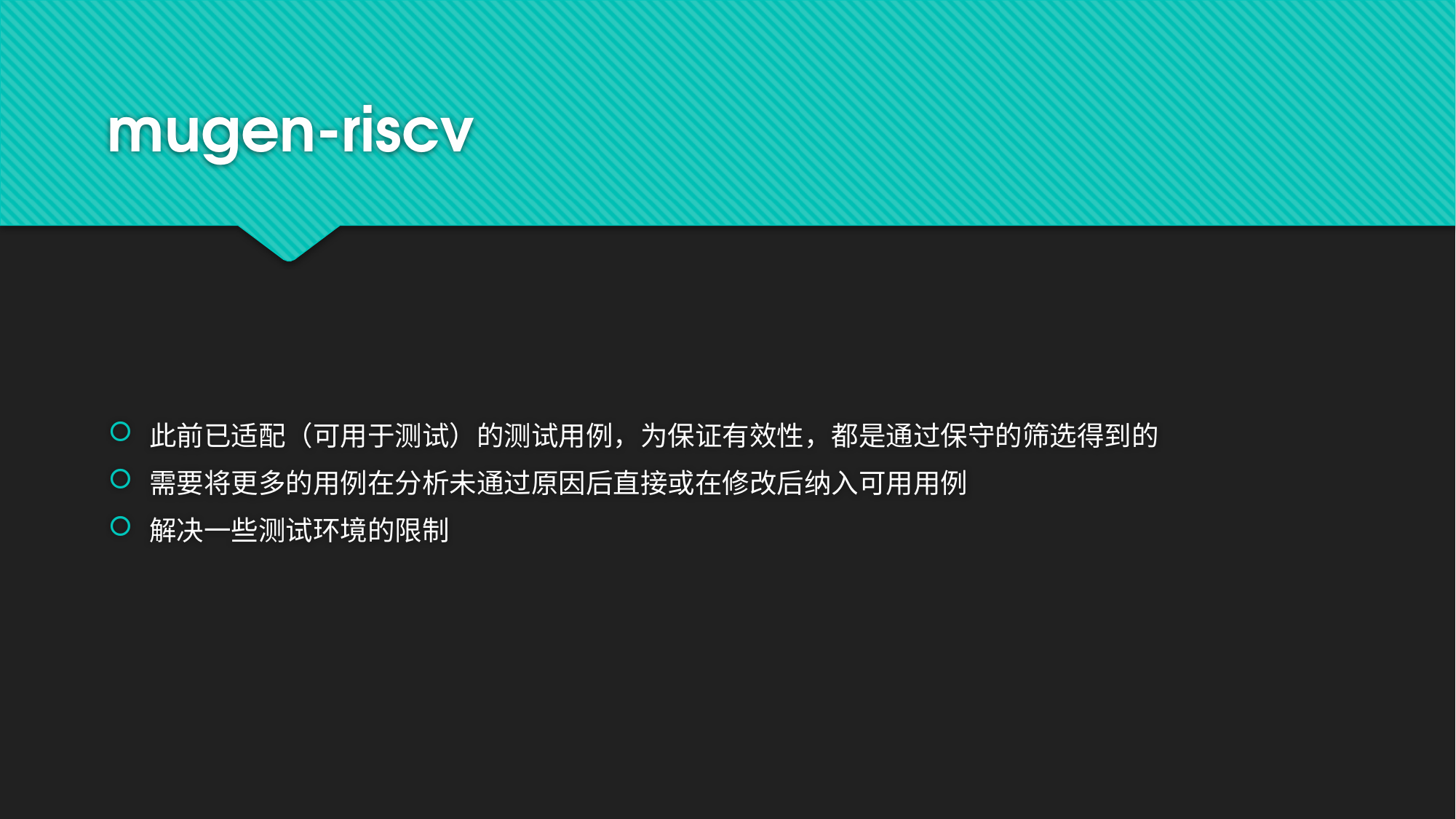

# mugen-riscv
此前已适配（可用于测试）的测试用例，为保证有效性，都是通过保守的筛选得到的
需要将更多的用例在分析未通过原因后直接或在修改后纳入可用用例
解决一些测试环境的限制